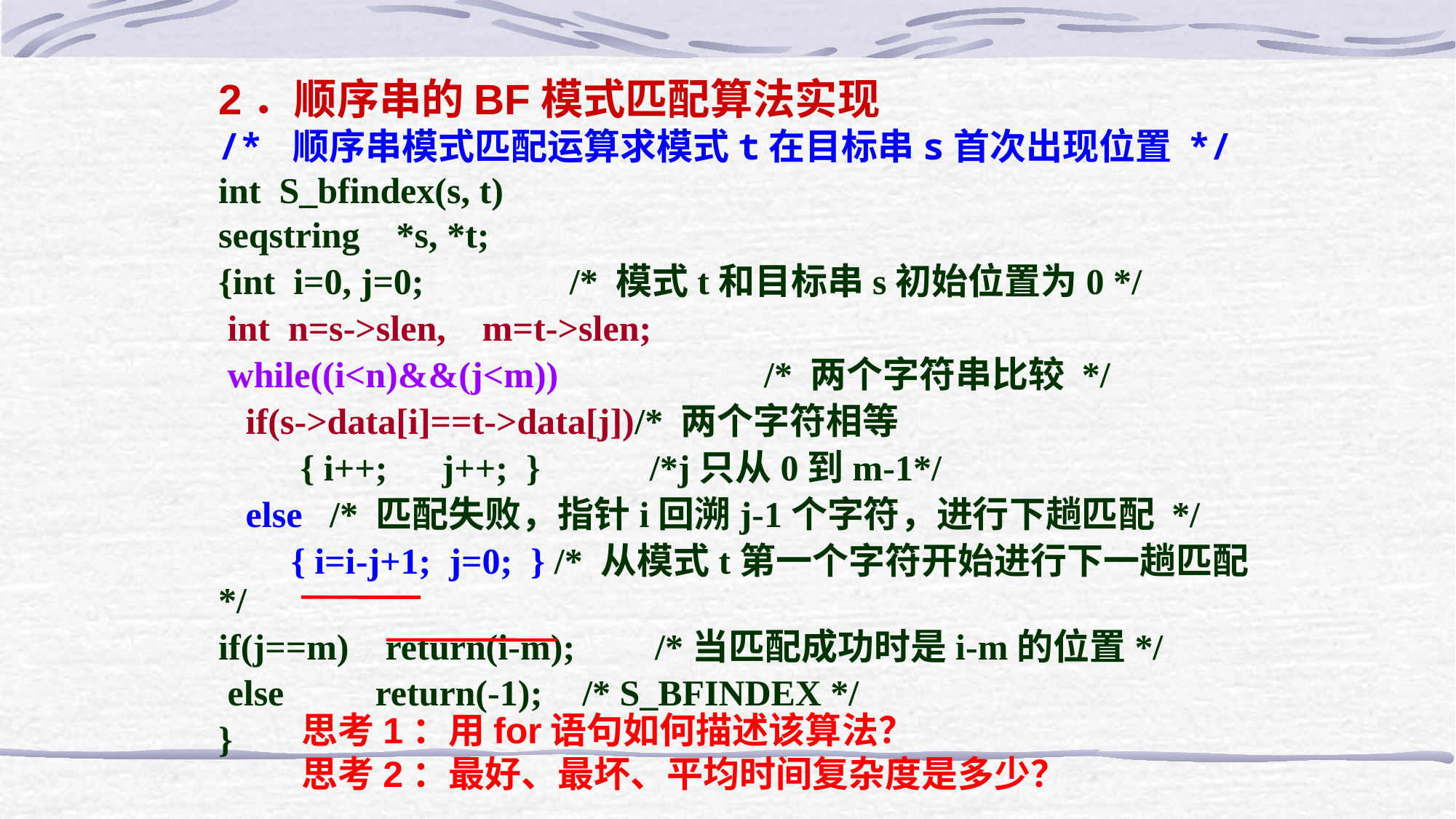

2．顺序串的BF模式匹配算法实现
/* 顺序串模式匹配运算求模式t在目标串s首次出现位置 */
int  S_bfindex(s, t)
seqstring    *s, *t;
{int  i=0, j=0;                /* 模式t和目标串s初始位置为0 */
 int  n=s->slen,    m=t->slen;
 while((i<n)&&(j<m))		/* 两个字符串比较 */
   if(s->data[i]==t->data[j])/* 两个字符相等
         { i++;      j++;  }            /*j只从0到m-1*/
   else   /* 匹配失败，指针i回溯j-1个字符，进行下趟匹配 */
        { i=i-j+1;  j=0;  } /* 从模式t第一个字符开始进行下一趟匹配*/
if(j==m)    return(i-m);	/*当匹配成功时是i-m的位置*/
 else          return(-1);	    /* S_BFINDEX */
}
思考1：用for语句如何描述该算法？
思考2：最好、最坏、平均时间复杂度是多少？
9